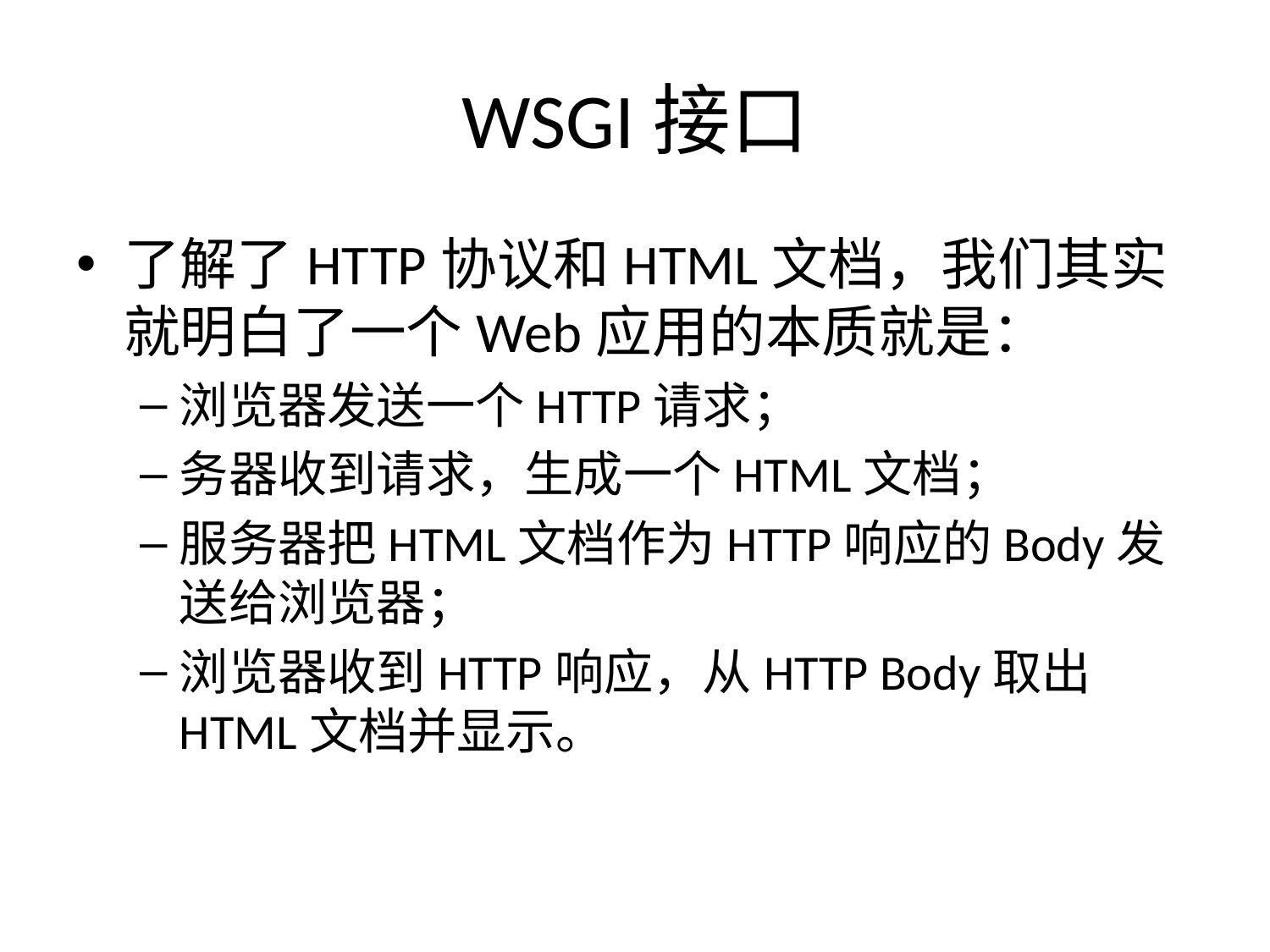

# WSGI接口
了解了HTTP协议和HTML文档，我们其实就明白了一个Web应用的本质就是：
浏览器发送一个HTTP请求；
务器收到请求，生成一个HTML文档；
服务器把HTML文档作为HTTP响应的Body发送给浏览器；
浏览器收到HTTP响应，从HTTP Body取出HTML文档并显示。